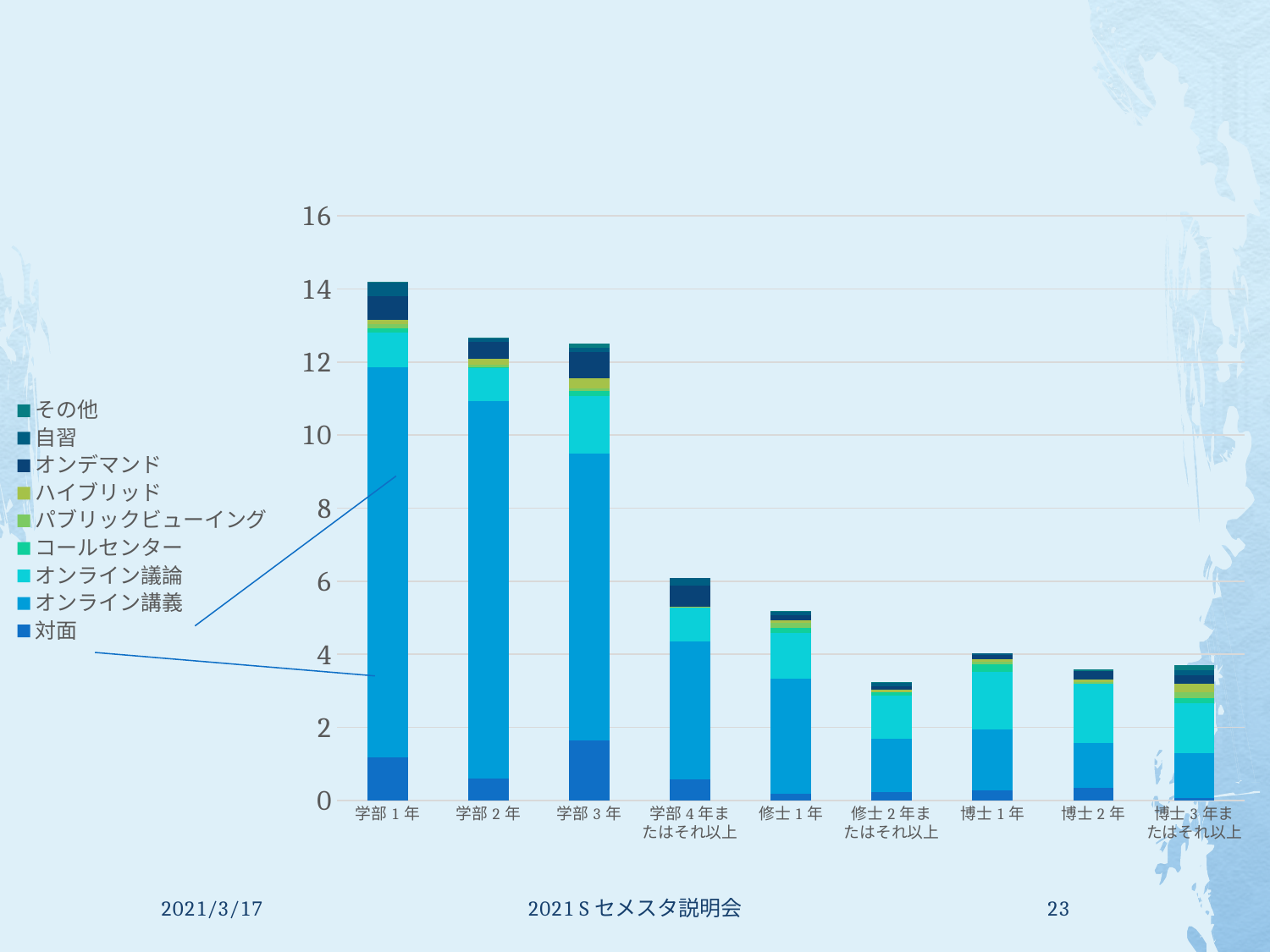

### Chart

| Category | 対面 | オンライン講義 | オンライン議論 | コールセンター | パブリックビューイング | ハイブリッド | オンデマンド | 自習 | その他 |
|---|---|---|---|---|---|---|---|---|---|
| 学部1年 | 1.17687074829931 | 10.6810344827586 | 0.95054945054945 | 0.12156862745098 | 0.117408906882591 | 0.109756097560975 | 0.648496240601503 | 0.3582995951417 | 0.0262008733624454 |
| 学部2年 | 0.595454545454545 | 10.3398203592814 | 0.89625850340136 | 0.025735294117647 | 0.0606617647058823 | 0.174074074074074 | 0.451785714285714 | 0.113138686131386 | 0.0169811320754716 |
| 学部3年 | 1.62802768166089 | 7.85472972972973 | 1.58639705882352 | 0.136734693877551 | 0.0609756097560975 | 0.286852589641434 | 0.714828897338403 | 0.129554655870445 | 0.110416666666666 |
| 学部4年またはそれ以上 | 0.569587628865979 | 3.78172588832487 | 0.915254237288135 | 0.0 | 0.0 | 0.0387096774193548 | 0.57716049382716 | 0.200636942675159 | 0.0 |
| 修士1年 | 0.173410404624277 | 3.14657534246575 | 1.26047904191616 | 0.139730639730639 | 0.137755102040816 | 0.0791245791245791 | 0.135451505016722 | 0.0901360544217687 | 0.0271739130434782 |
| 修士2年またはそれ以上 | 0.222972972972972 | 1.46753246753246 | 1.18439716312056 | 0.0833333333333333 | 0.0 | 0.0714285714285714 | 0.1 | 0.0854700854700854 | 0.0130434782608695 |
| 博士1年 | 0.273584905660377 | 1.65652173913043 | 1.57619047619047 | 0.220930232558139 | 0.0647058823529411 | 0.0804597701149425 | 0.102272727272727 | 0.0529411764705882 | 0.0 |
| 博士2年 | 0.340425531914893 | 1.23076923076923 | 1.63207547169811 | 0.0 | 0.0405405405405405 | 0.075 | 0.223684210526315 | 0.0 | 0.0405405405405405 |
| 博士3年またはそれ以上 | 0.0714285714285714 | 1.22142857142857 | 1.37671232876712 | 0.134615384615384 | 0.163461538461538 | 0.216981132075471 | 0.25 | 0.132075471698113 | 0.137254901960784 |
2021/3/17
2021 Sセメスタ説明会
23